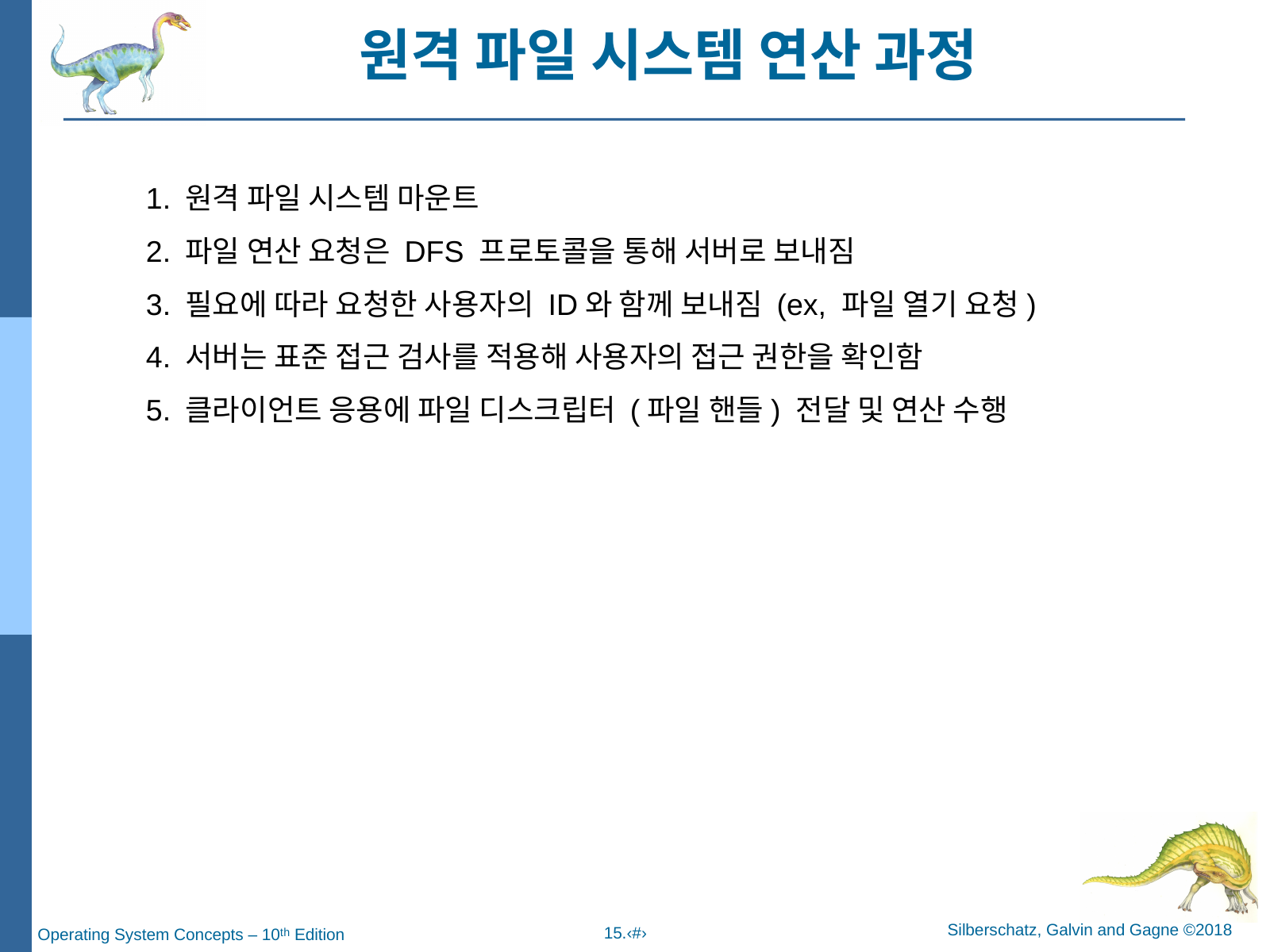

원격 파일 시스템 연산 과정

 원격 파일 시스템 마운트
 파일 연산 요청은 DFS 프로토콜을 통해 서버로 보내짐
 필요에 따라 요청한 사용자의 ID와 함께 보내짐 (ex, 파일 열기 요청)
 서버는 표준 접근 검사를 적용해 사용자의 접근 권한을 확인함
 클라이언트 응용에 파일 디스크립터 (파일 핸들) 전달 및 연산 수행

Silberschatz, Galvin and Gagne ©2018
15.‹#›
Operating System Concepts – 10ᵗʰ Edition